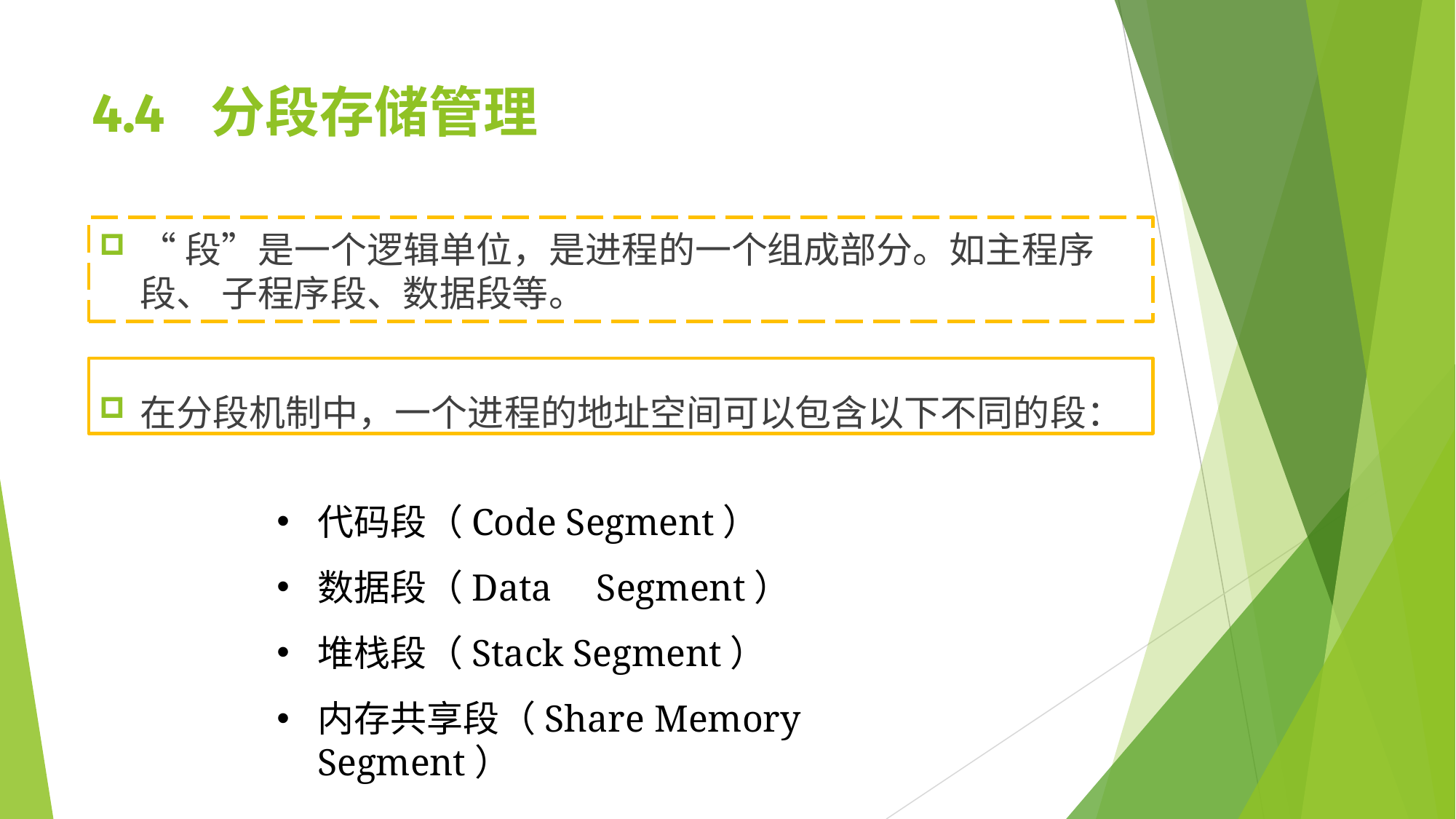

# 4.4	分段存储管理

“段”是一个逻辑单位，是进程的一个组成部分。如主程序段、 子程序段、数据段等。

在分段机制中，一个进程的地址空间可以包含以下不同的段：
代码段（Code Segment）
数据段（Data	Segment）
堆栈段（Stack Segment）
内存共享段（Share Memory Segment）